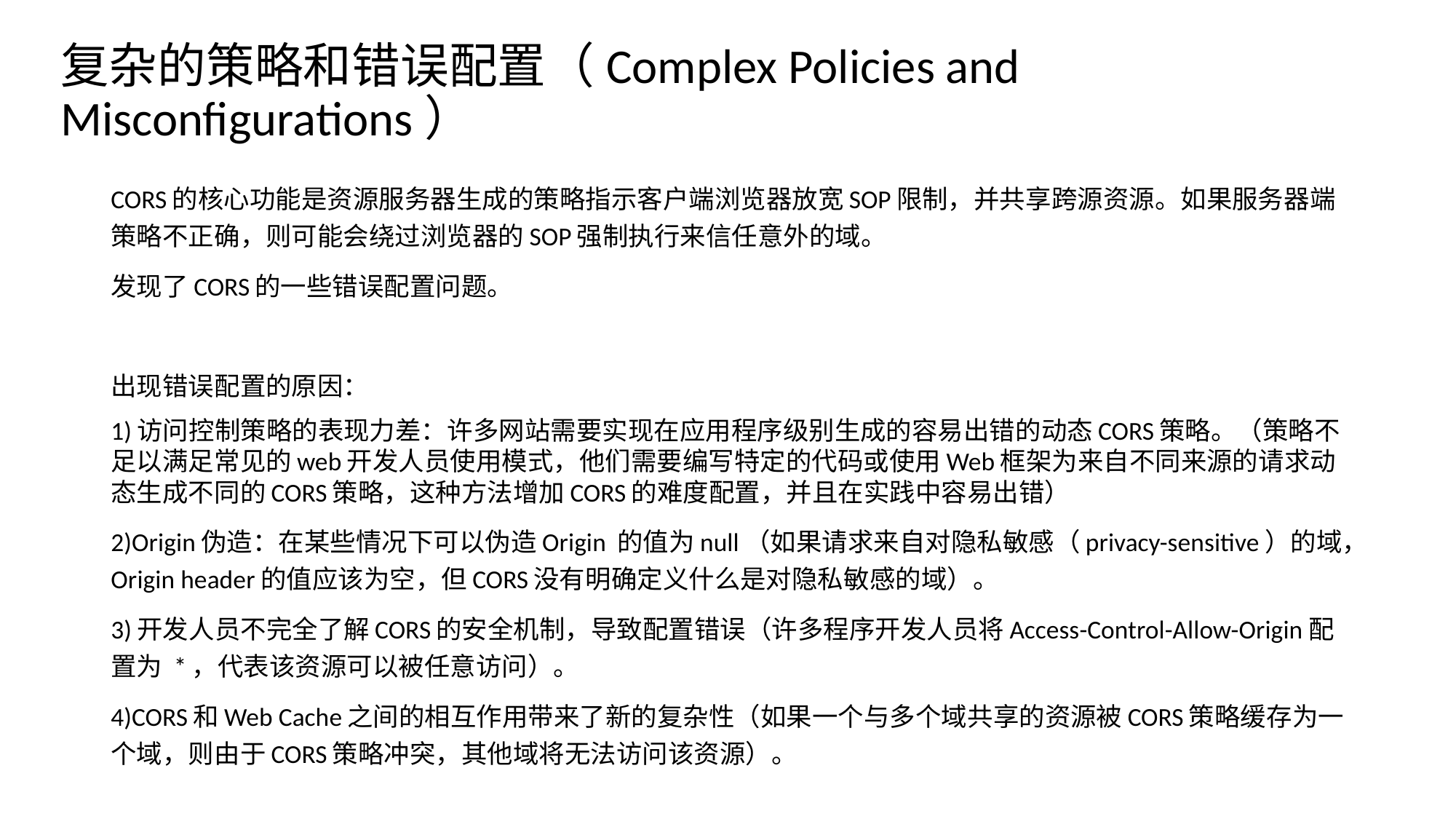

# 复杂的策略和错误配置（Complex Policies and Misconfigurations）
CORS的核心功能是资源服务器生成的策略指示客户端浏览器放宽SOP限制，并共享跨源资源。如果服务器端策略不正确，则可能会绕过浏览器的SOP强制执行来信任意外的域。
发现了CORS的一些错误配置问题。

出现错误配置的原因：
1)访问控制策略的表现力差：许多网站需要实现在应用程序级别生成的容易出错的动态CORS策略。（策略不足以满足常见的web开发人员使用模式，他们需要编写特定的代码或使用Web框架为来自不同来源的请求动态生成不同的CORS策略，这种方法增加CORS的难度配置，并且在实践中容易出错）
2)Origin伪造：在某些情况下可以伪造Origin 的值为null（如果请求来自对隐私敏感（privacy-sensitive）的域，Origin header的值应该为空，但CORS没有明确定义什么是对隐私敏感的域）。
3)开发人员不完全了解CORS的安全机制，导致配置错误（许多程序开发人员将Access-Control-Allow-Origin配置为 *，代表该资源可以被任意访问）。
4)CORS和Web Cache之间的相互作用带来了新的复杂性（如果一个与多个域共享的资源被CORS策略缓存为一个域，则由于CORS策略冲突，其他域将无法访问该资源）。

17